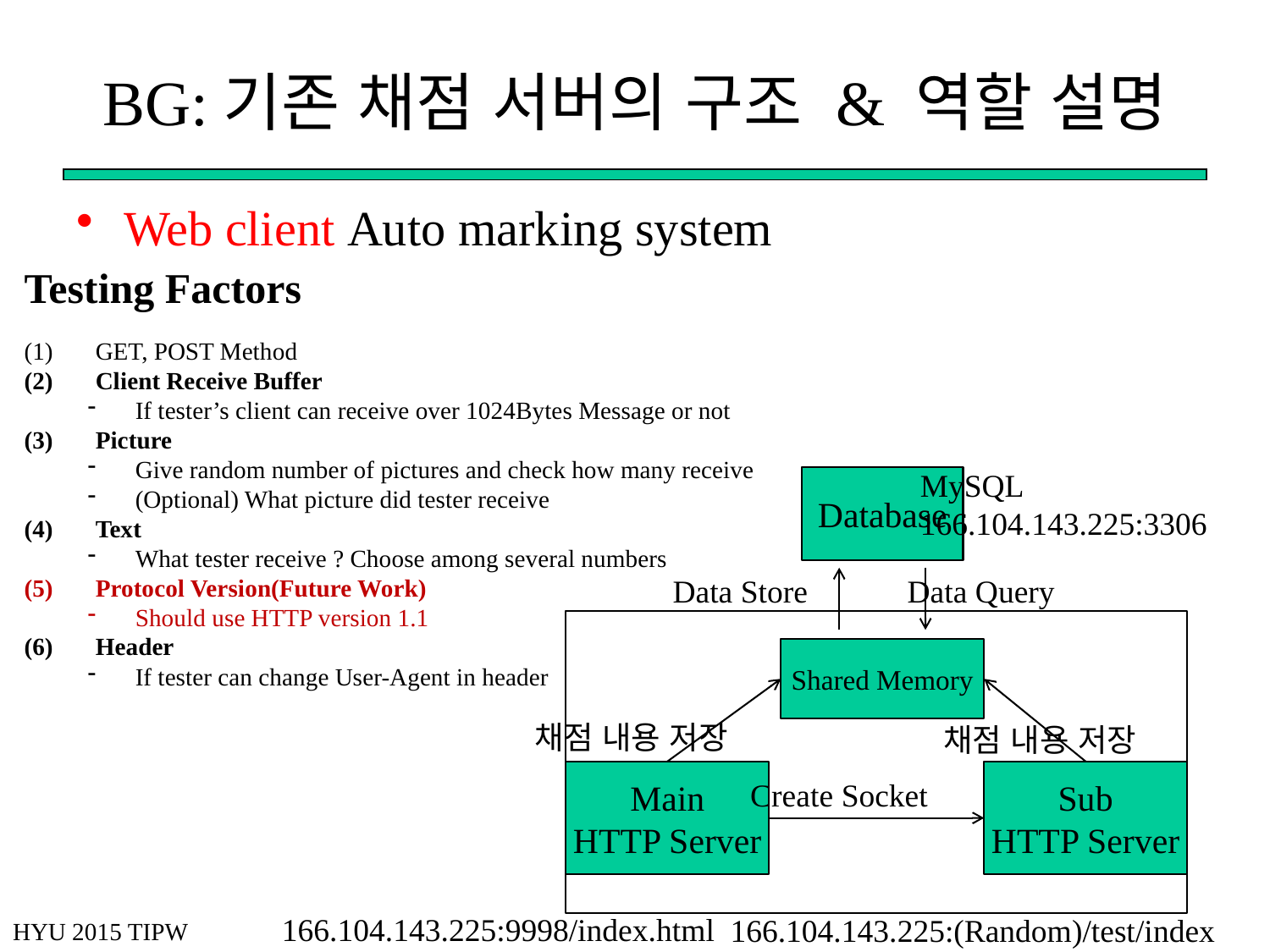

# BG:기존 채점 서버의 구조 & 역할 설명
Web client Auto marking system
Testing Factors

GET, POST Method
Client Receive Buffer
If tester’s client can receive over 1024Bytes Message or not
Picture
Give random number of pictures and check how many receive
(Optional) What picture did tester receive
Text
What tester receive ? Choose among several numbers
Protocol Version(Future Work)
Should use HTTP version 1.1
Header
If tester can change User-Agent in header
MySQL
166.104.143.225:3306
Database
Data Store
Data Query

Shared Memory
채점 내용 저장
채점 내용 저장
Main
HTTP Server
Sub
HTTP Server
Create Socket
166.104.143.225:9998/index.html
166.104.143.225:(Random)/test/index
HYU 2015 TIPW